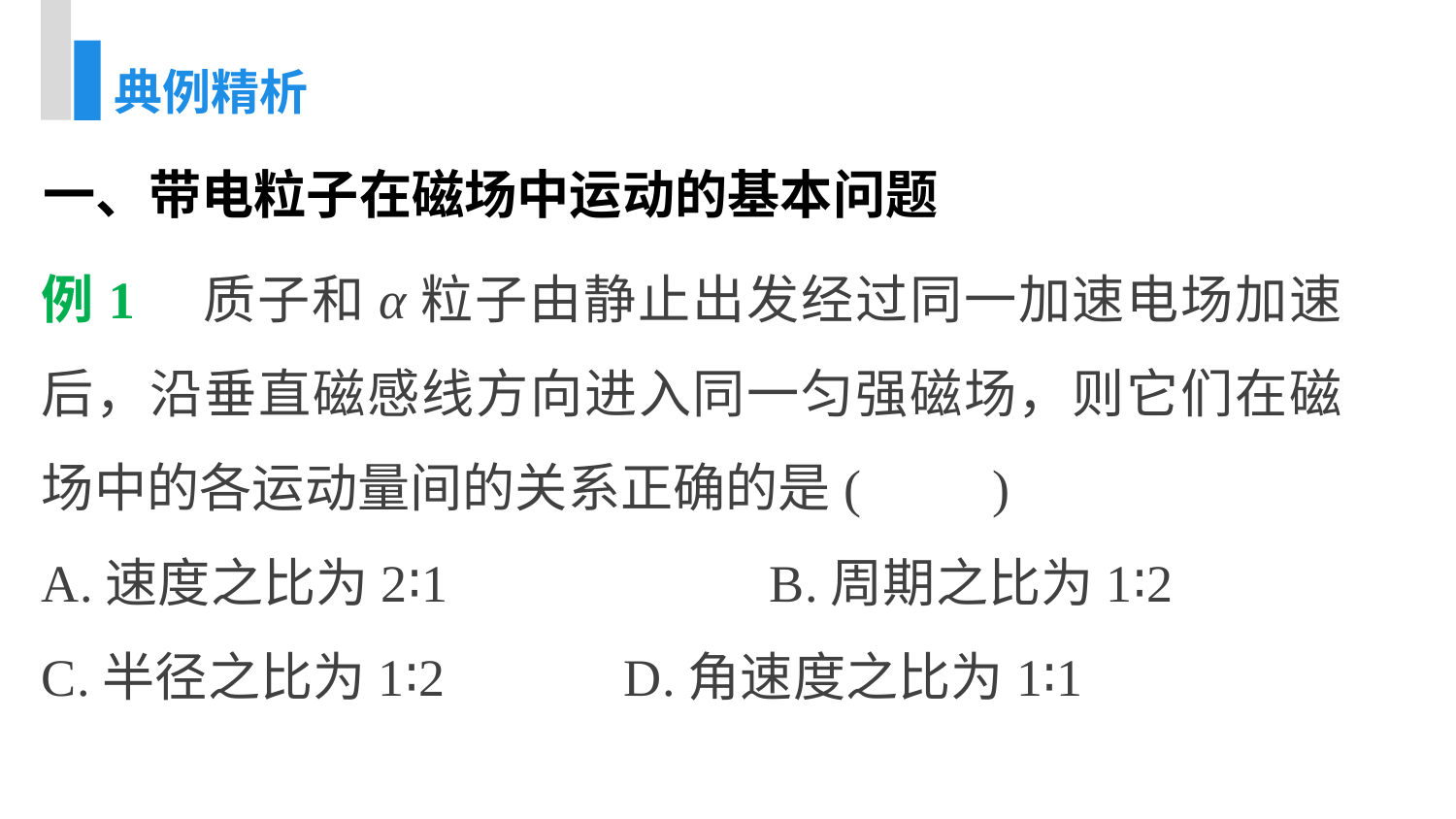

典例精析
一、带电粒子在磁场中运动的基本问题
例1　质子和α粒子由静止出发经过同一加速电场加速后，沿垂直磁感线方向进入同一匀强磁场，则它们在磁场中的各运动量间的关系正确的是(　　)
A.速度之比为2∶1   		B.周期之比为1∶2
C.半径之比为1∶2  		D.角速度之比为1∶1